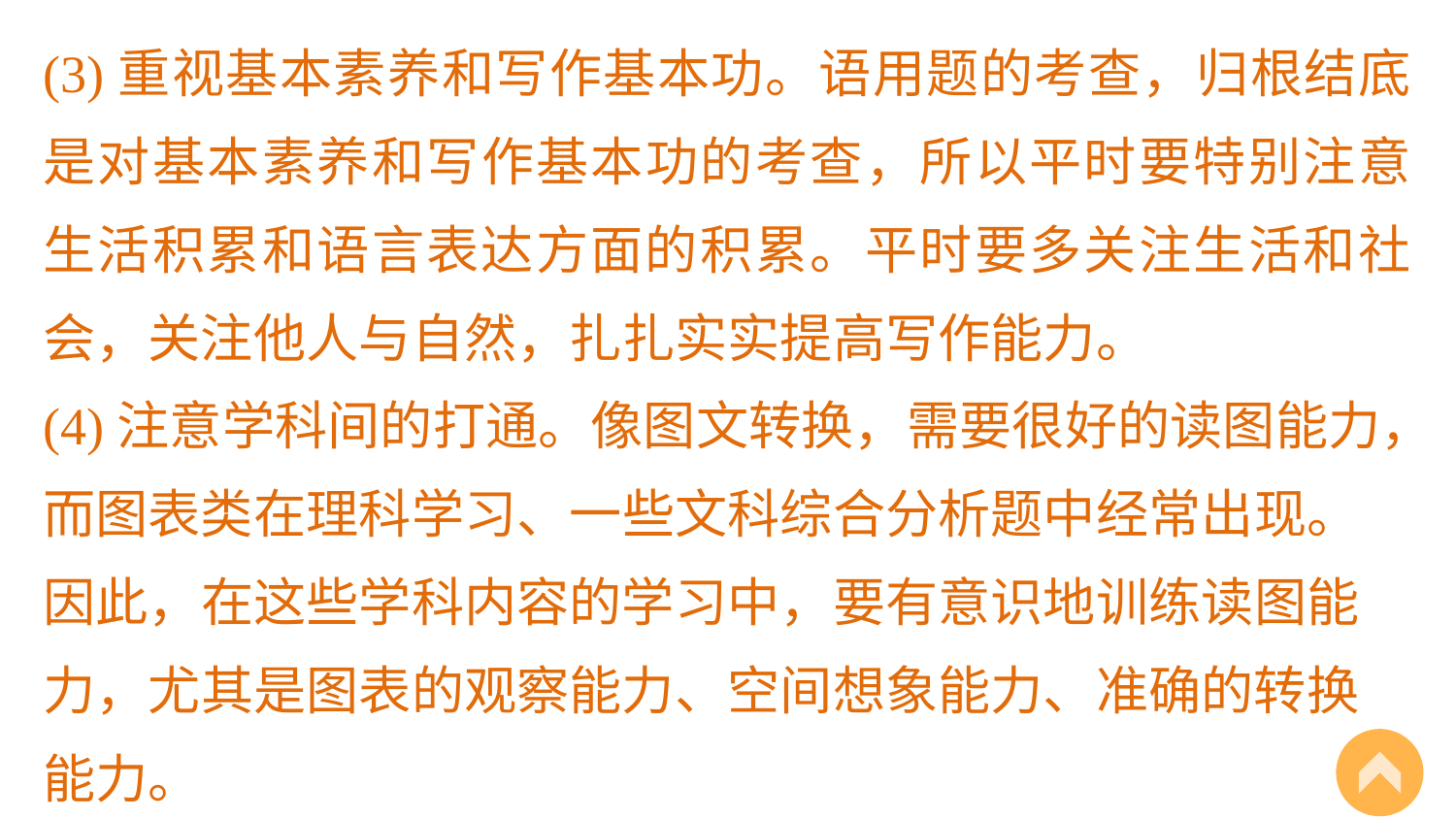

(3)重视基本素养和写作基本功。语用题的考查，归根结底是对基本素养和写作基本功的考查，所以平时要特别注意生活积累和语言表达方面的积累。平时要多关注生活和社会，关注他人与自然，扎扎实实提高写作能力。
(4)注意学科间的打通。像图文转换，需要很好的读图能力，而图表类在理科学习、一些文科综合分析题中经常出现。因此，在这些学科内容的学习中，要有意识地训练读图能力，尤其是图表的观察能力、空间想象能力、准确的转换能力。